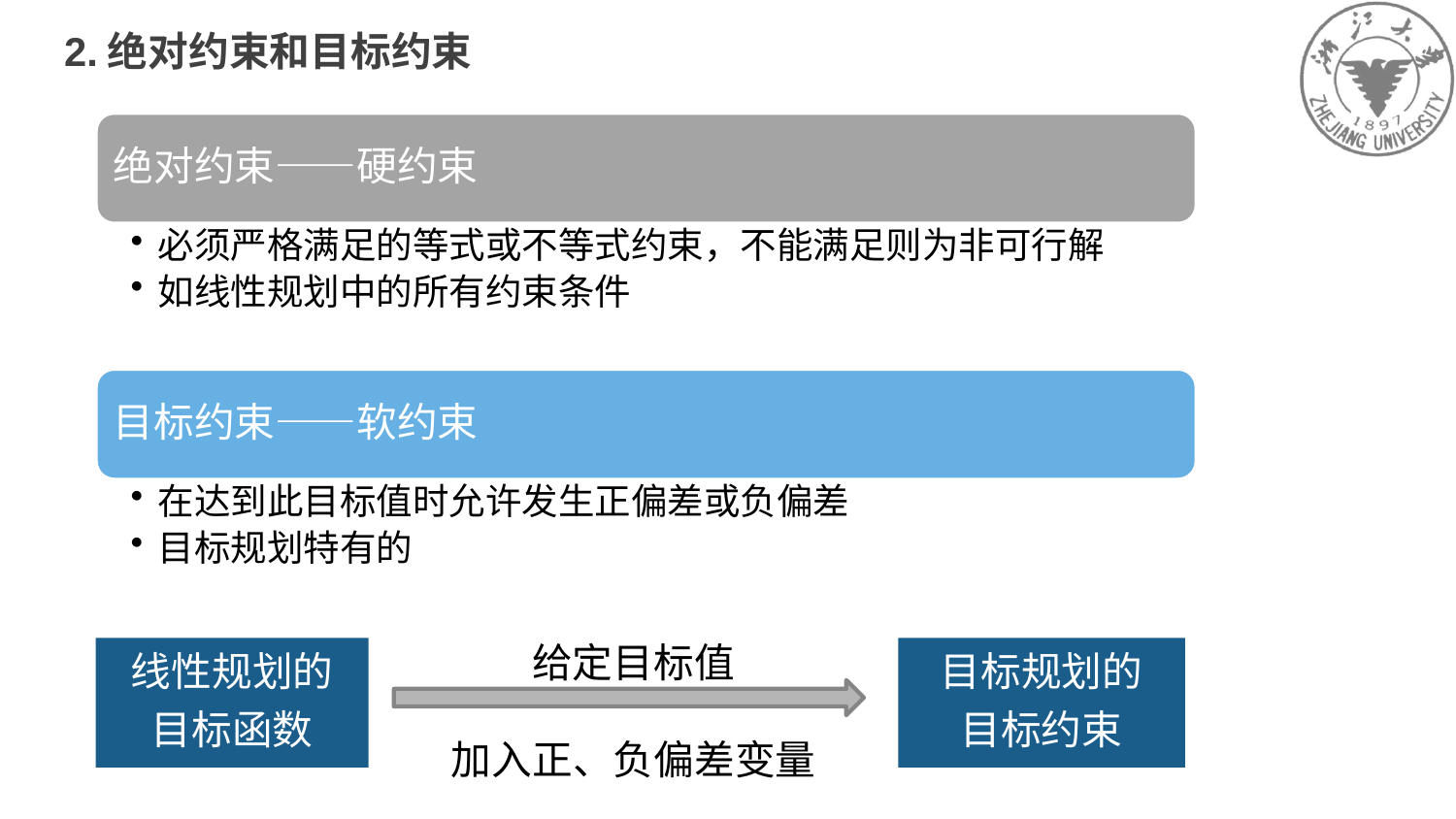

2.绝对约束和目标约束
绝对约束——硬约束
必须严格满足的等式或不等式约束，不能满足则为非可行解
如线性规划中的所有约束条件
目标约束——软约束
在达到此目标值时允许发生正偏差或负偏差
目标规划特有的
给定目标值
加入正、负偏差变量
目标规划的
目标约束
线性规划的
目标函数